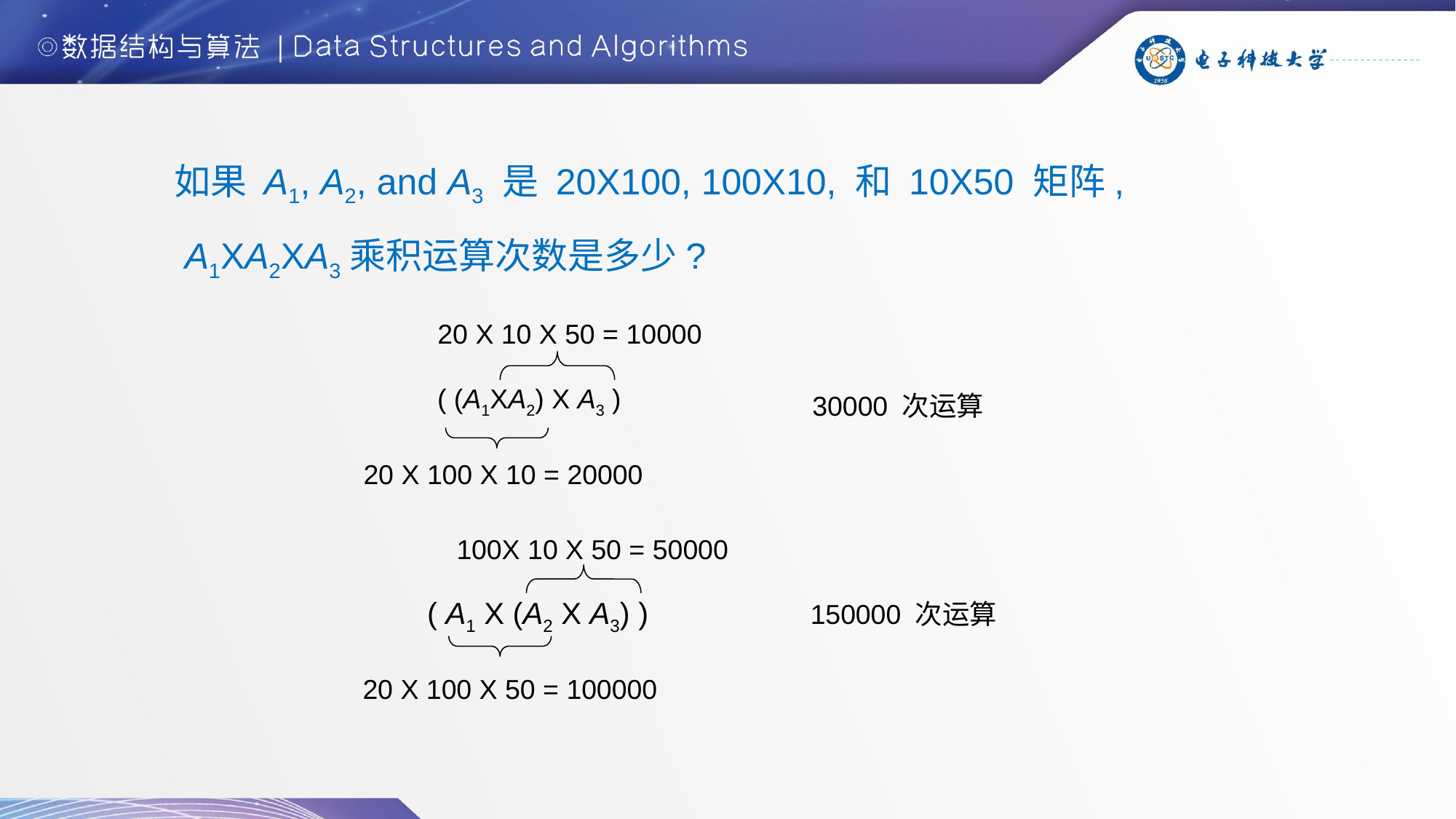

如果 A1, A2, and A3 是 20X100, 100X10, 和 10X50 矩阵,  A1XA2XA3乘积运算次数是多少?

20 X 10 X 50 = 10000
( (A1XA2) X A3 )
30000 次运算

20 X 100 X 10 = 20000

100X 10 X 50 = 50000
( A1 X (A2 X A3) )
150000 次运算

20 X 100 X 50 = 100000